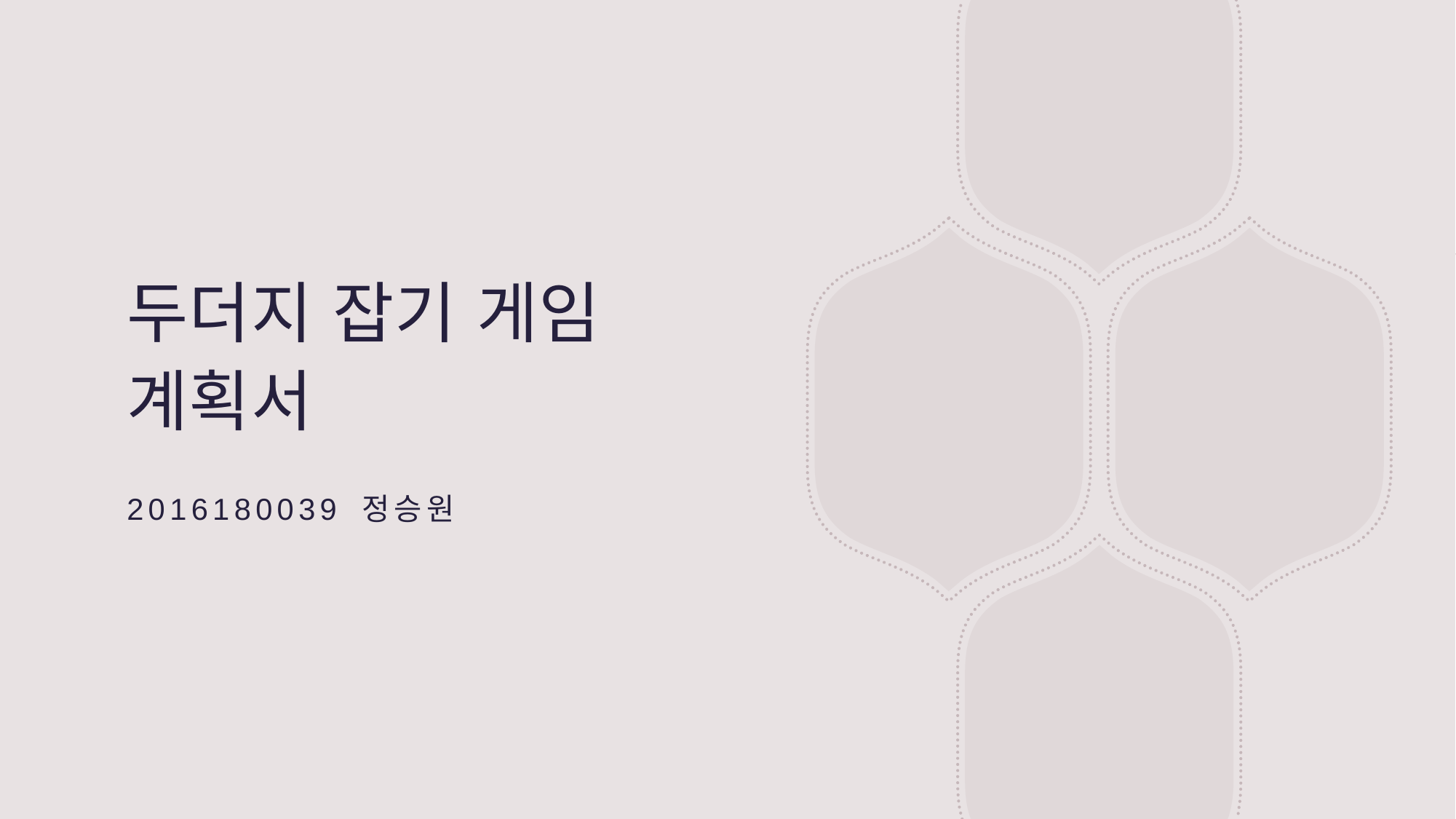

# 두더지 잡기 게임 계획서

2016180039 정승원